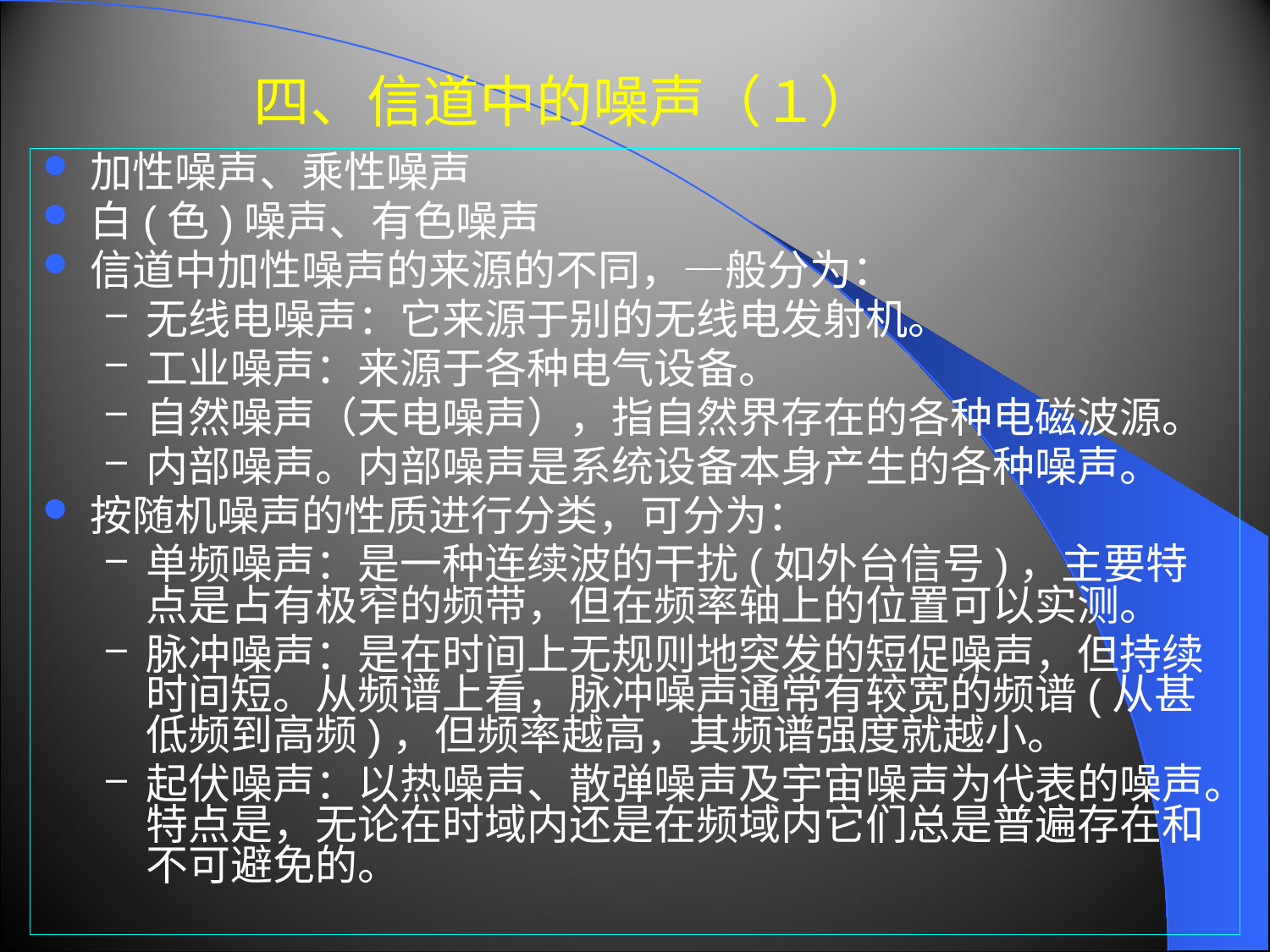

四、信道中的噪声（１）
加性噪声、乘性噪声
白(色)噪声、有色噪声
信道中加性噪声的来源的不同，—般分为：
无线电噪声：它来源于别的无线电发射机。
工业噪声：来源于各种电气设备。
自然噪声（天电噪声），指自然界存在的各种电磁波源。
内部噪声。内部噪声是系统设备本身产生的各种噪声。
按随机噪声的性质进行分类，可分为：
单频噪声：是一种连续波的干扰(如外台信号)，主要特点是占有极窄的频带，但在频率轴上的位置可以实测。
脉冲噪声：是在时间上无规则地突发的短促噪声，但持续时间短。从频谱上看，脉冲噪声通常有较宽的频谱(从甚低频到高频)，但频率越高，其频谱强度就越小。
起伏噪声：以热噪声、散弹噪声及宇宙噪声为代表的噪声。特点是，无论在时域内还是在频域内它们总是普遍存在和不可避免的。